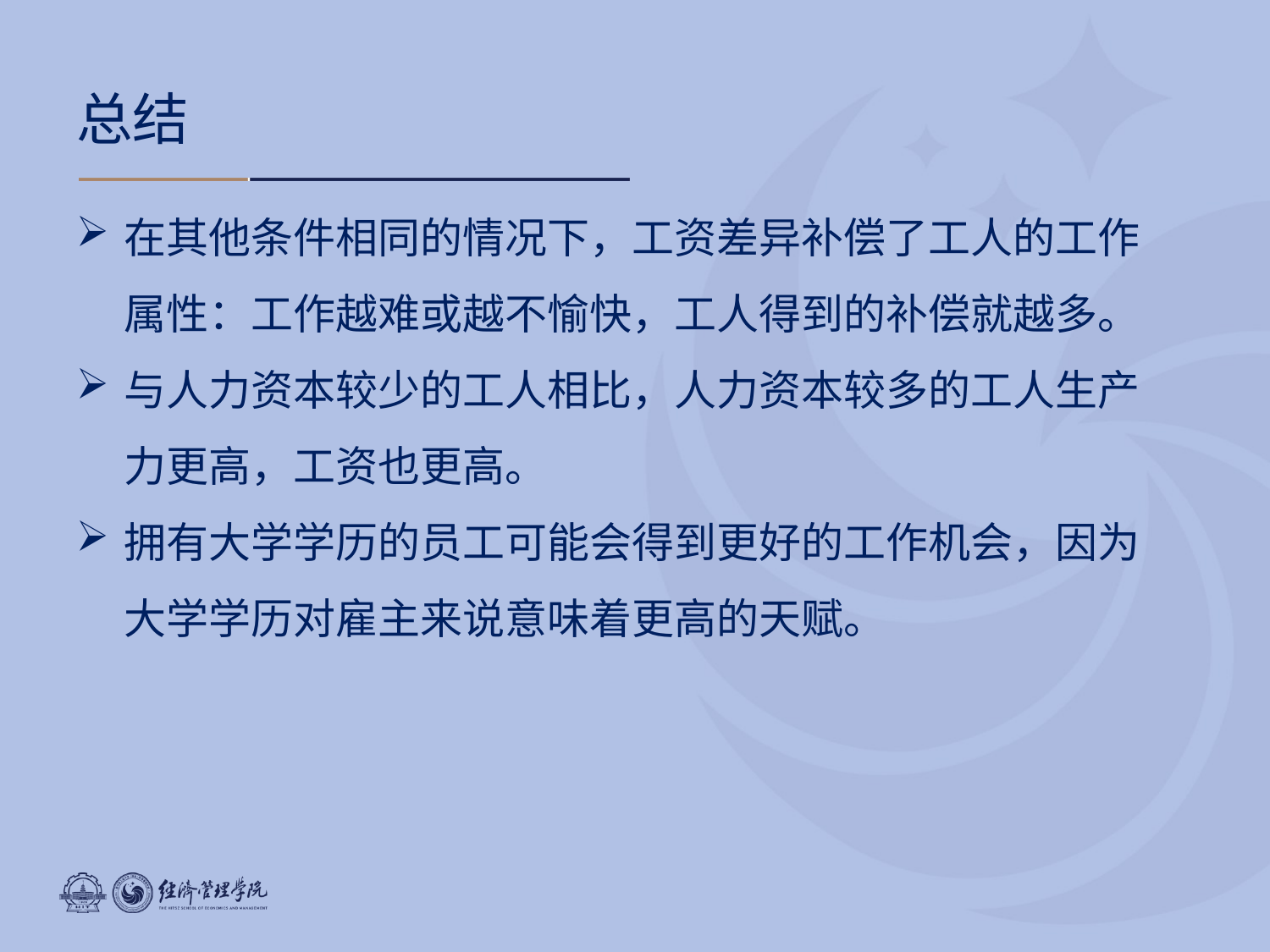

# 总结
在其他条件相同的情况下，工资差异补偿了工人的工作属性：工作越难或越不愉快，工人得到的补偿就越多。
与人力资本较少的工人相比，人力资本较多的工人生产力更高，工资也更高。
拥有大学学历的员工可能会得到更好的工作机会，因为大学学历对雇主来说意味着更高的天赋。